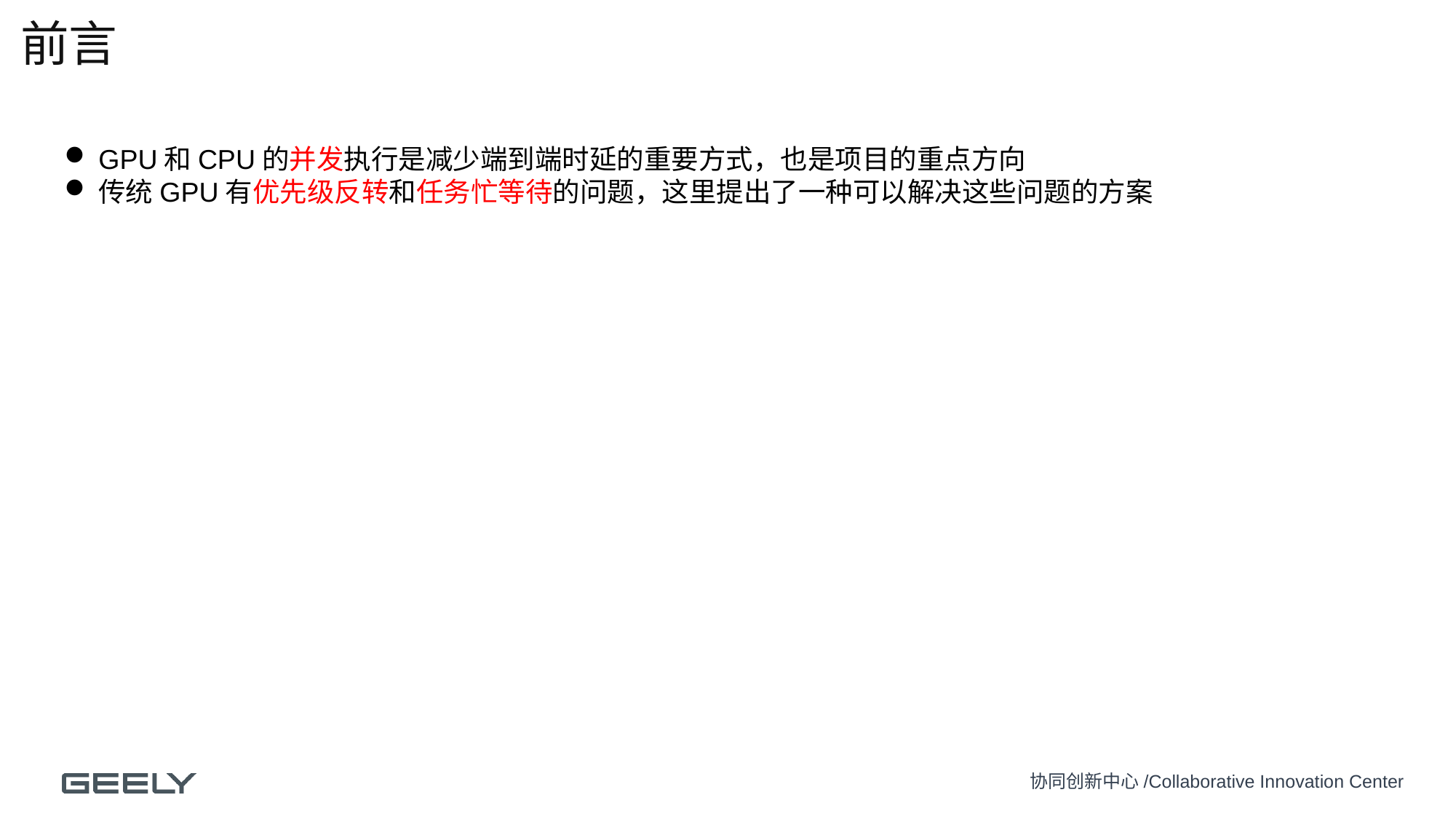

前言
GPU和CPU的并发执行是减少端到端时延的重要方式，也是项目的重点方向
传统GPU有优先级反转和任务忙等待的问题，这里提出了一种可以解决这些问题的方案